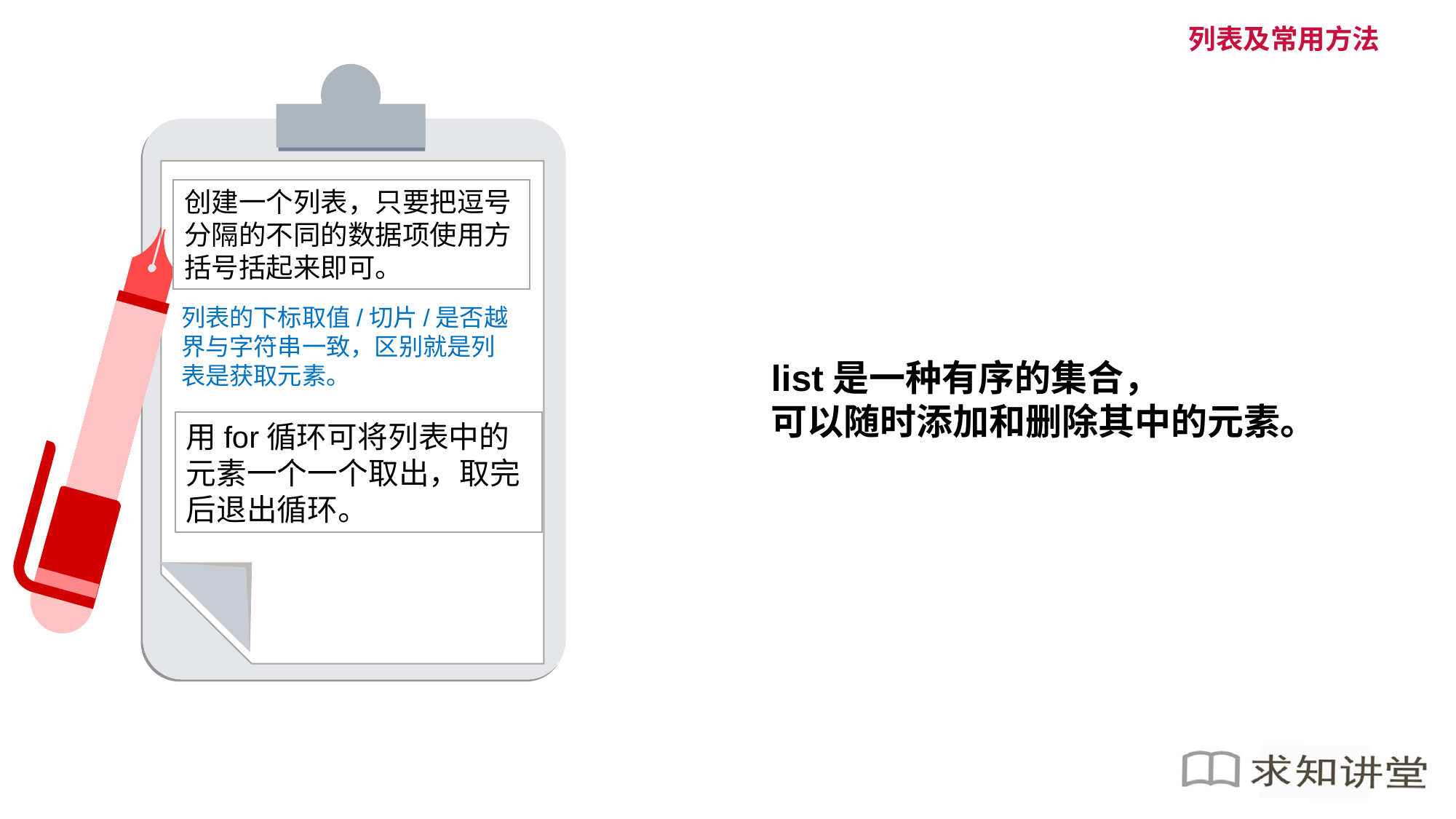

列表及常用方法

创建一个列表，只要把逗号分隔的不同的数据项使用方括号括起来即可。
列表的下标取值/切片/是否越界与字符串一致，区别就是列表是获取元素。

list是一种有序的集合，
可以随时添加和删除其中的元素。

用for循环可将列表中的元素一个一个取出，取完后退出循环。